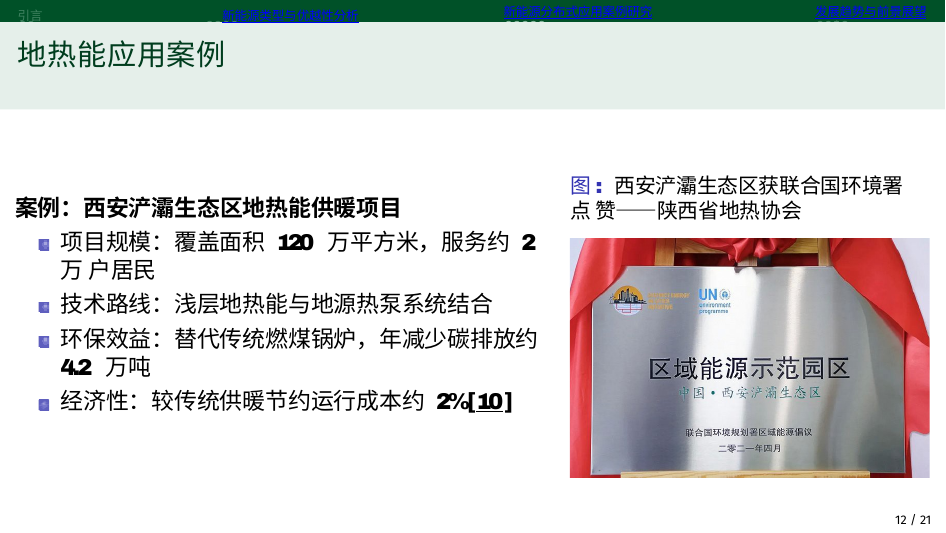

引言	新能源类型与优越性分析

地热能应用案例
新能源分布式应用案例研究
发展趋势与前景展望

图: 西安浐灞生态区获联合国环境署点 赞——陕西省地热协会
案例：西安浐灞生态区地热能供暖项目
项目规模：覆盖面积 120 万平方米，服务约 2 万 户居民
技术路线：浅层地热能与地源热泵系统结合
环保效益：替代传统燃煤锅炉，年减少碳排放约
4.2 万吨
经济性：较传统供暖节约运行成本约 2%[10]

12 / 21